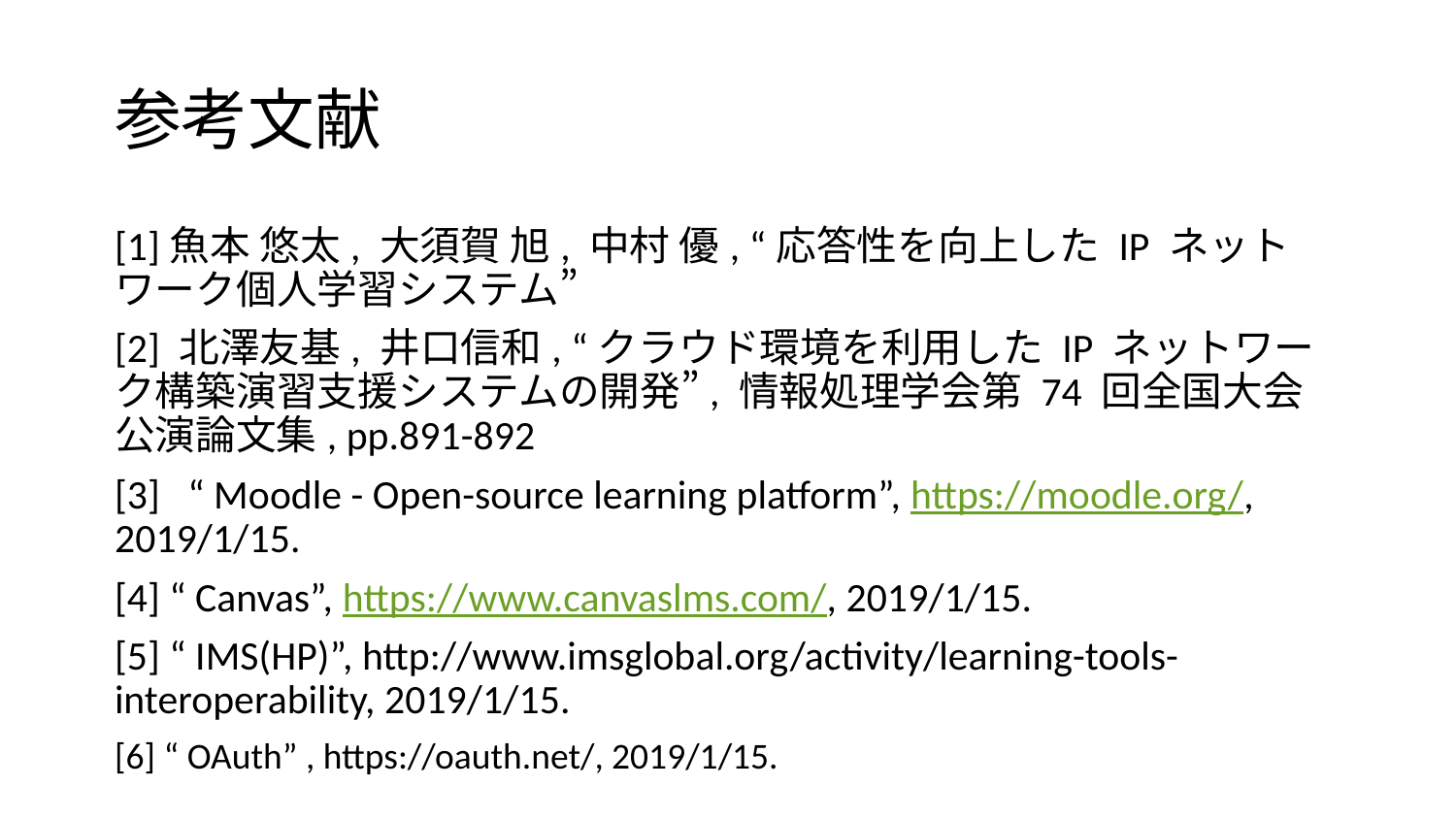

# 参考文献
[1]魚本 悠太, 大須賀 旭, 中村 優, “応答性を向上した IP ネットワーク個人学習システム”
[2] 北澤友基, 井口信和, “クラウド環境を利用した IP ネットワーク構築演習支援システムの開発”, 情報処理学会第 74 回全国大会公演論文集, pp.891-892
[3]   “ Moodle - Open-source learning platform”, https://moodle.org/, 2019/1/15.
[4] “ Canvas”, https://www.canvaslms.com/, 2019/1/15.
[5] “ IMS(HP)”, http://www.imsglobal.org/activity/learning-tools-interoperability, 2019/1/15.
[6] “ OAuth” , https://oauth.net/, 2019/1/15.